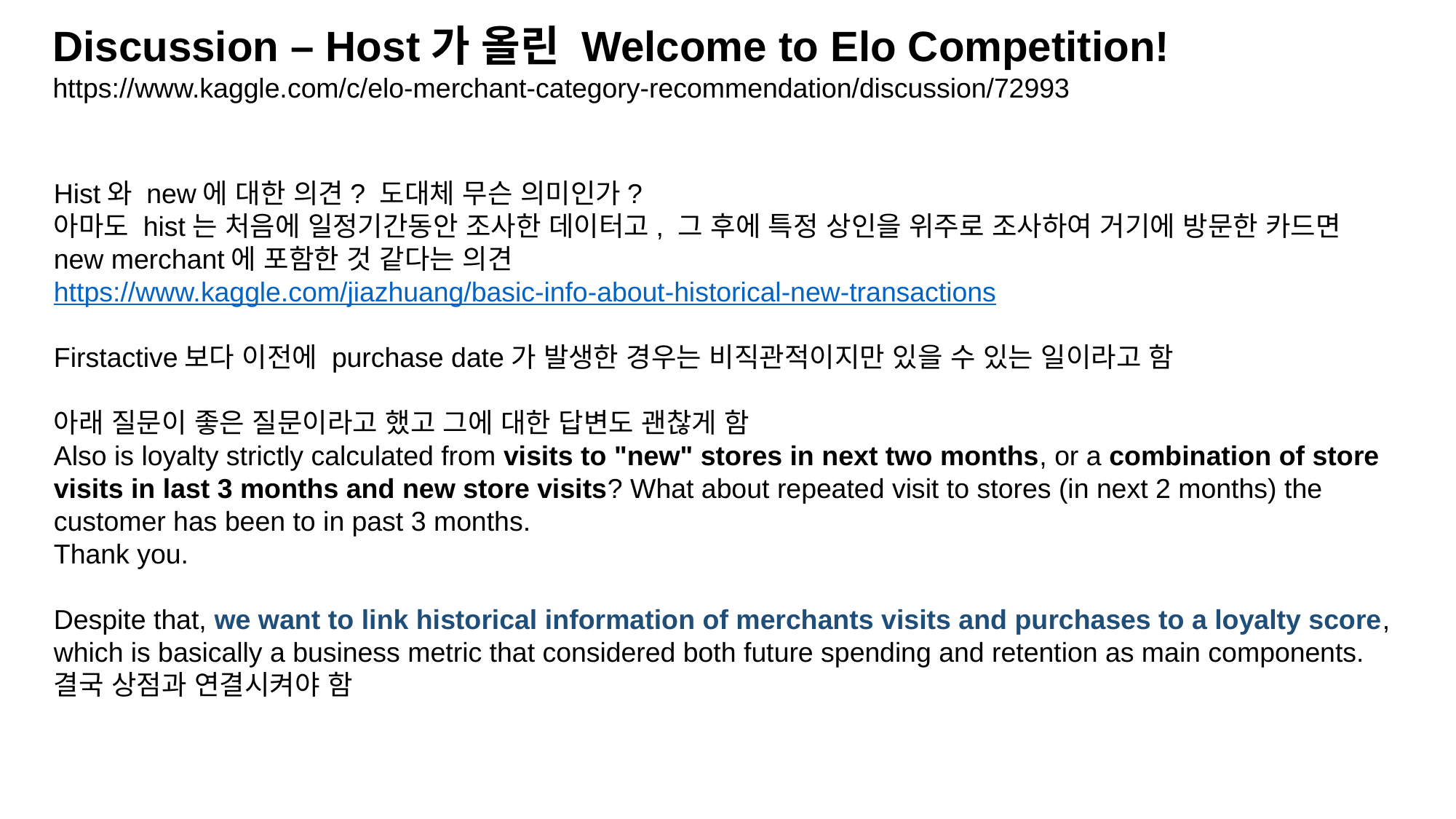

Discussion – Host가 올린 Welcome to Elo Competition!
https://www.kaggle.com/c/elo-merchant-category-recommendation/discussion/72993
Hist와 new에 대한 의견? 도대체 무슨 의미인가?
아마도 hist는 처음에 일정기간동안 조사한 데이터고, 그 후에 특정 상인을 위주로 조사하여 거기에 방문한 카드면 new merchant에 포함한 것 같다는 의견
https://www.kaggle.com/jiazhuang/basic-info-about-historical-new-transactions

Firstactive보다 이전에 purchase date가 발생한 경우는 비직관적이지만 있을 수 있는 일이라고 함

아래 질문이 좋은 질문이라고 했고 그에 대한 답변도 괜찮게 함
Also is loyalty strictly calculated from visits to "new" stores in next two months, or a combination of store visits in last 3 months and new store visits? What about repeated visit to stores (in next 2 months) the customer has been to in past 3 months.
Thank you.

Despite that, we want to link historical information of merchants visits and purchases to a loyalty score, which is basically a business metric that considered both future spending and retention as main components.
결국 상점과 연결시켜야 함